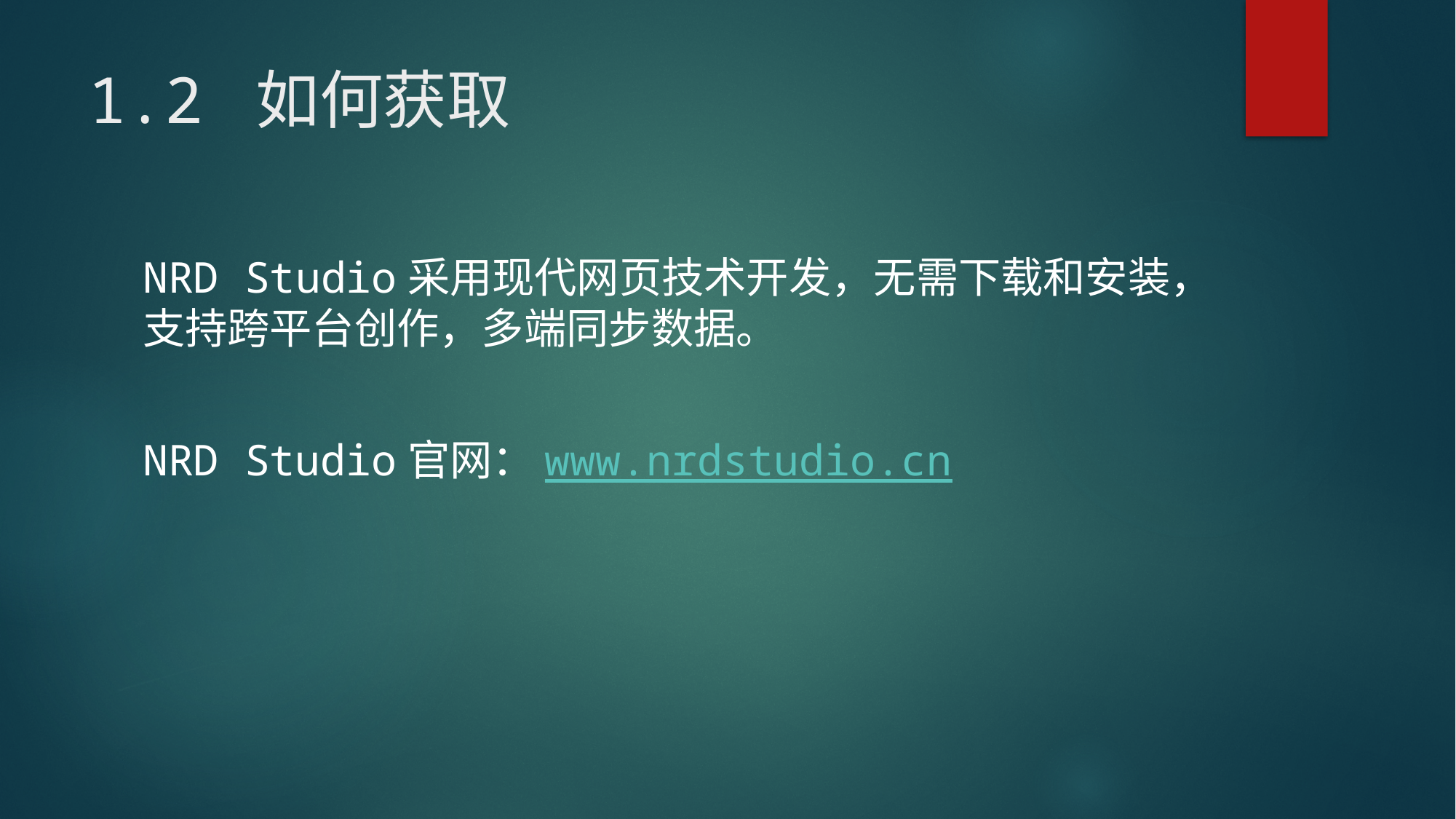

# 1.2 如何获取
NRD Studio采用现代网页技术开发，无需下载和安装，支持跨平台创作，多端同步数据。

NRD Studio官网：www.nrdstudio.cn